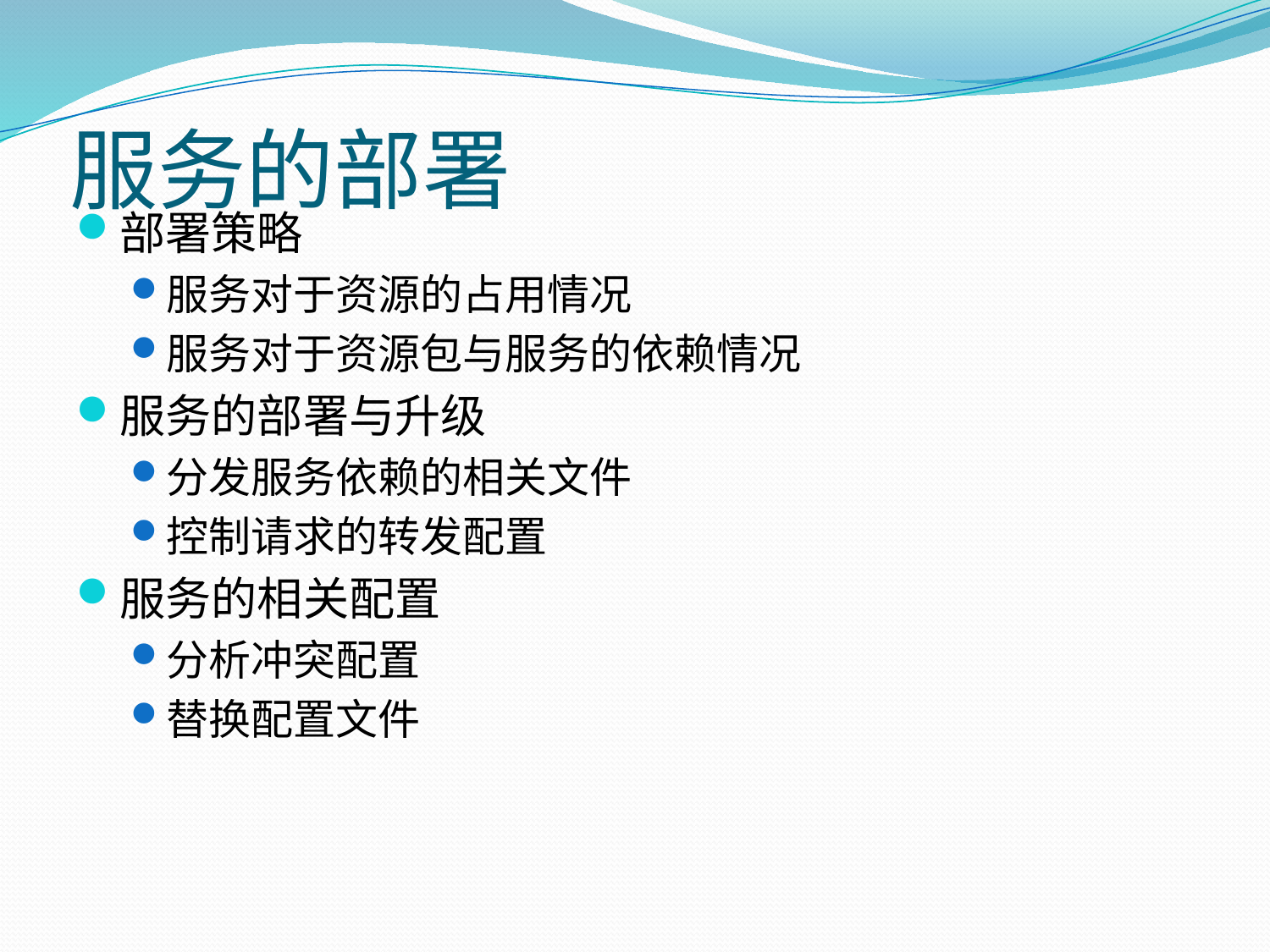

# 服务的部署
部署策略
服务对于资源的占用情况
服务对于资源包与服务的依赖情况
服务的部署与升级
分发服务依赖的相关文件
控制请求的转发配置
服务的相关配置
分析冲突配置
替换配置文件